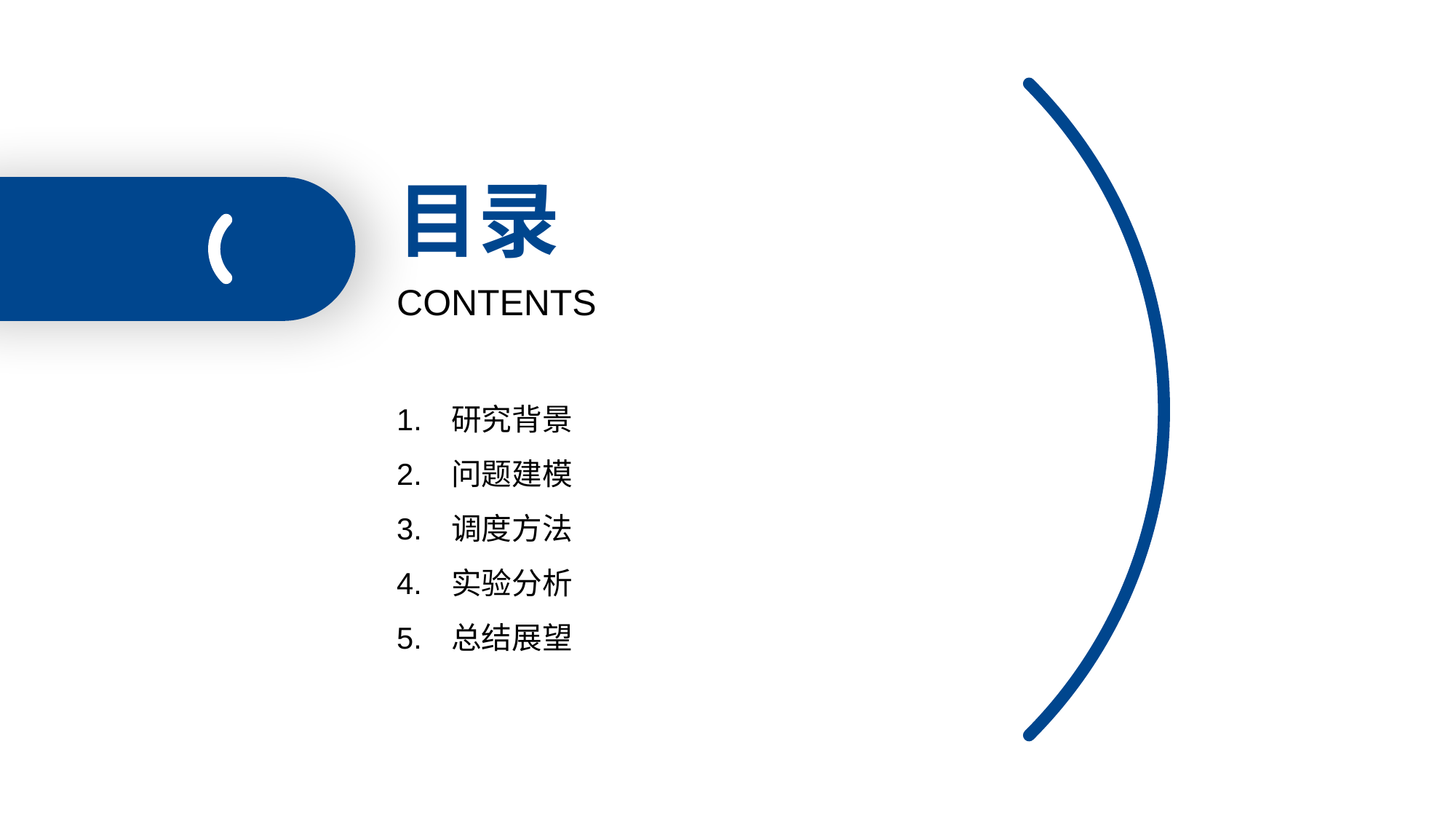

目录

CONTENTS
研究背景
问题建模
调度方法
实验分析
总结展望